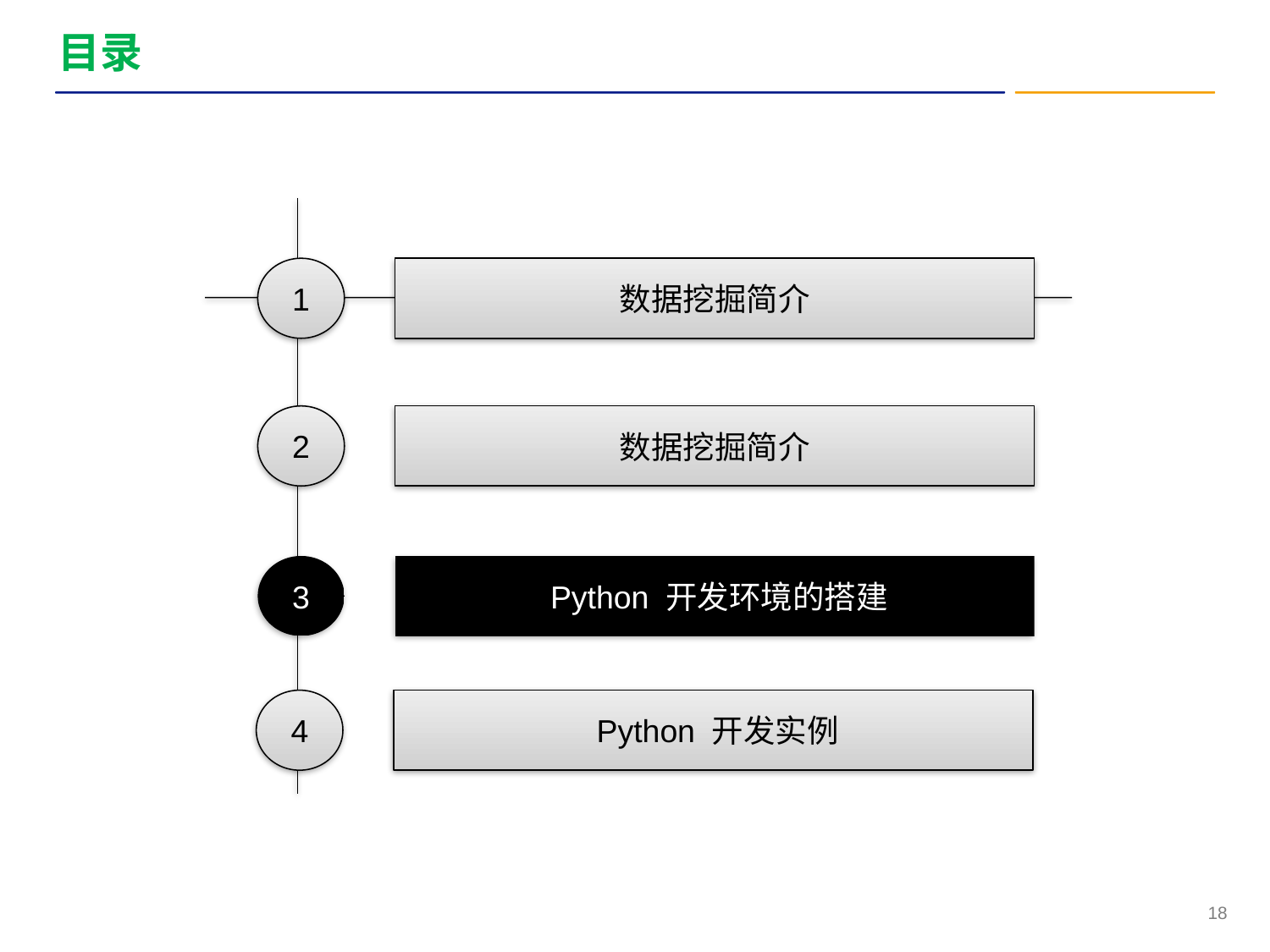

# 目录
1
数据挖掘简介

2
数据挖掘简介
3
 Python 开发环境的搭建
4
 Python 开发实例